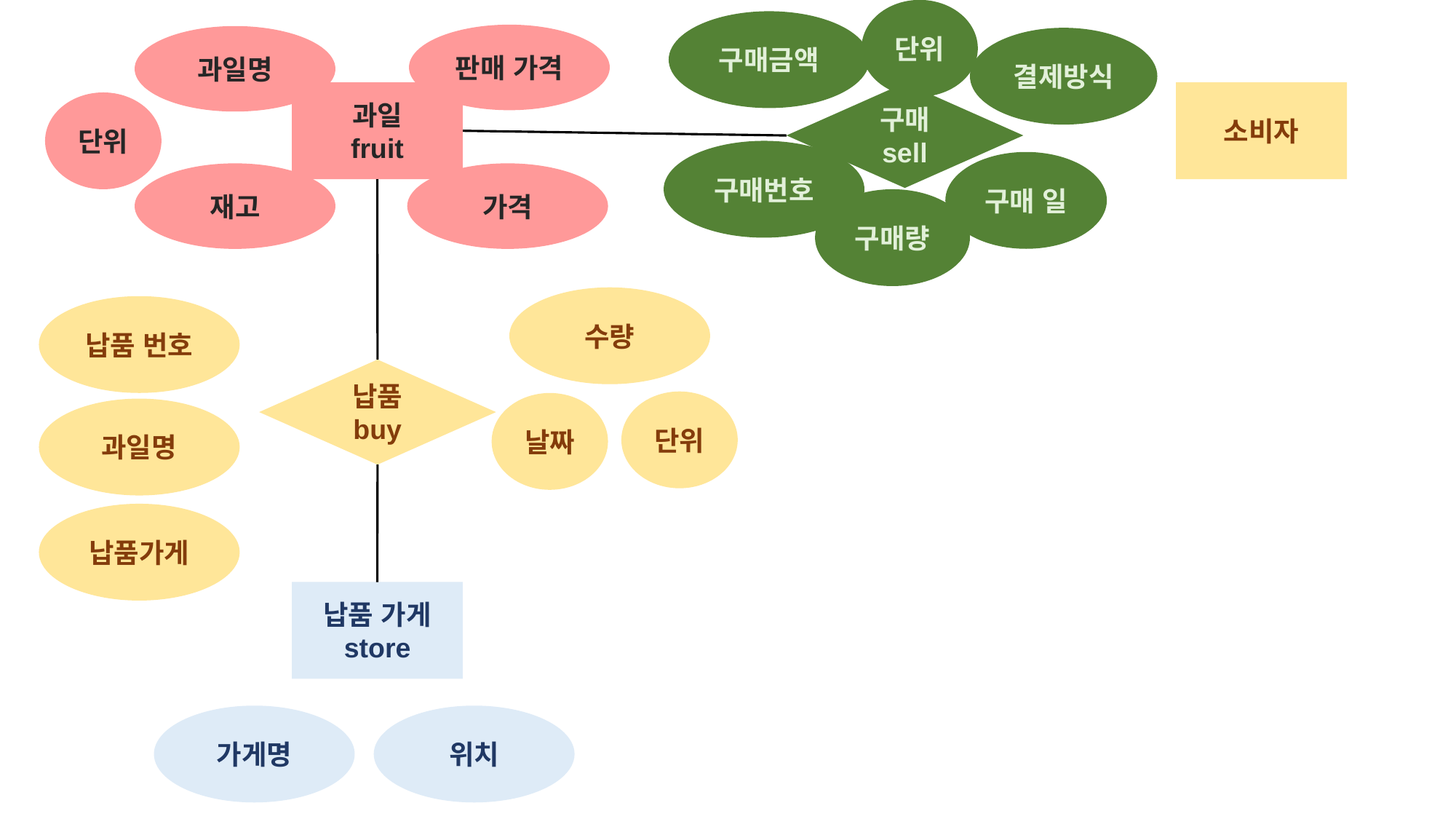

단위
구매금액
판매 가격
과일명
결제방식
과일
fruit
소비자
구매
sell
단위
구매번호
구매 일
재고
가격
구매량
수량
납품 번호
납품
buy
단위
날짜
과일명
납품가게
납품 가게
store
가게명
위치